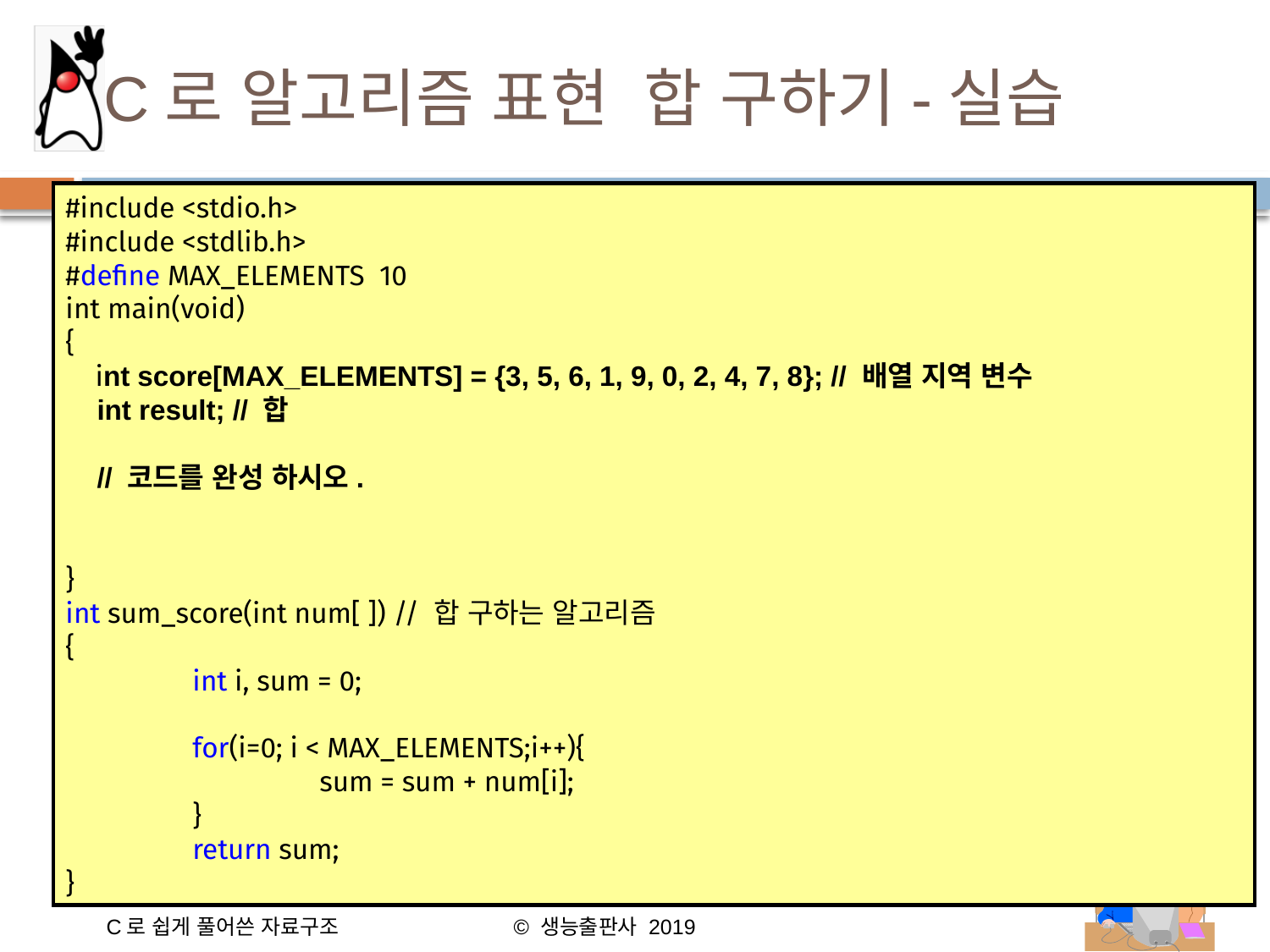

# C로 알고리즘 표현  합 구하기-실습

#include <stdio.h>
#include <stdlib.h>
#define MAX_ELEMENTS  10
int main(void)
{
    int score[MAX_ELEMENTS] = {3, 5, 6, 1, 9, 0, 2, 4, 7, 8}; // 배열 지역 변수
    int result; // 합

    // 코드를 완성 하시오.

}
int sum_score(int num[ ]) // 합 구하는 알고리즘
{
	int i, sum = 0;

	for(i=0; i < MAX_ELEMENTS;i++){
		sum = sum + num[i];
	}
	return sum;
}